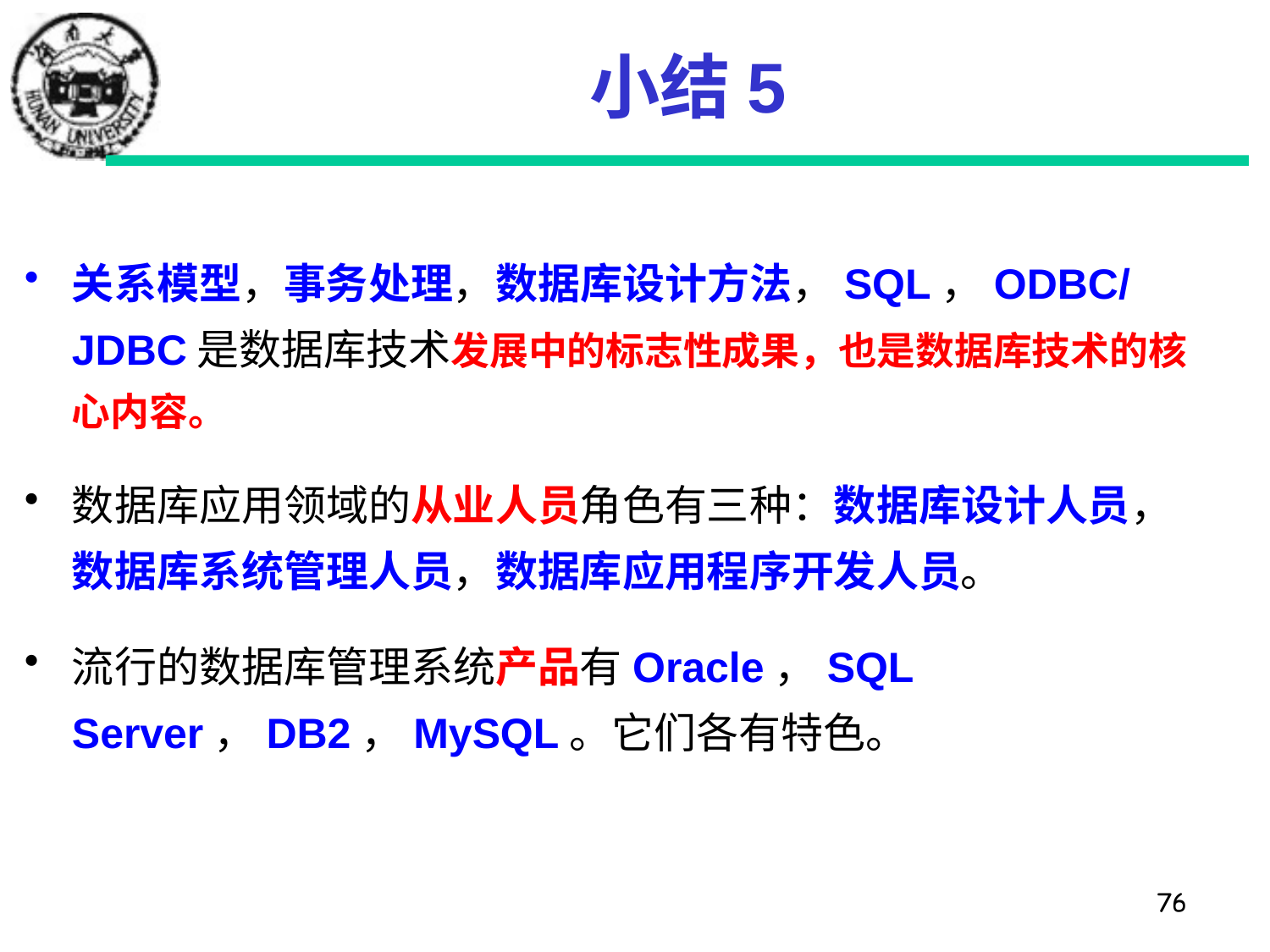

# 小结5
关系模型，事务处理，数据库设计方法，SQL，ODBC/ JDBC是数据库技术发展中的标志性成果，也是数据库技术的核心内容。
数据库应用领域的从业人员角色有三种：数据库设计人员，数据库系统管理人员，数据库应用程序开发人员。
流行的数据库管理系统产品有Oracle，SQL Server，DB2，MySQL。它们各有特色。
76